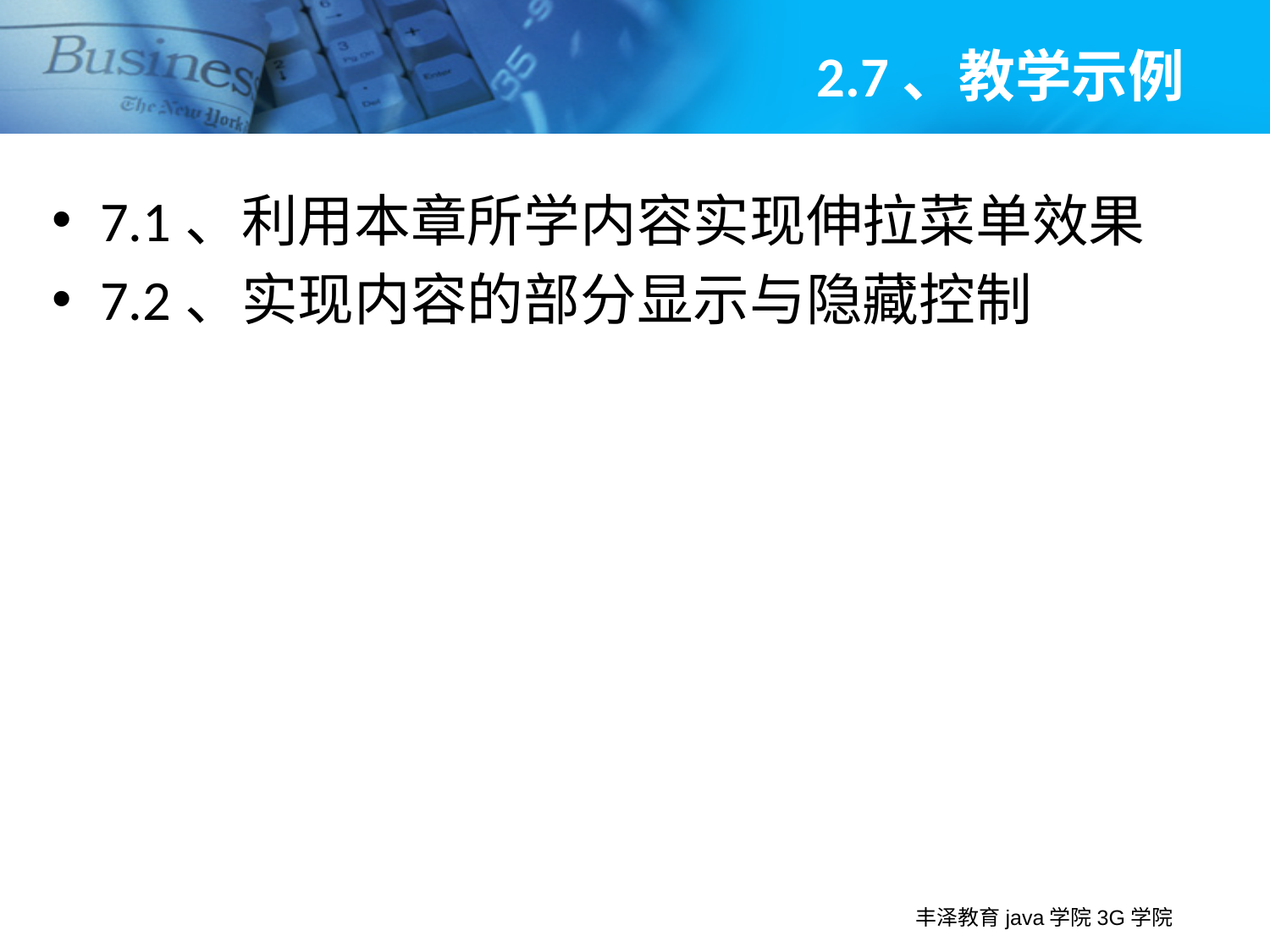

# 2.7、教学示例
7.1、利用本章所学内容实现伸拉菜单效果
7.2、实现内容的部分显示与隐藏控制